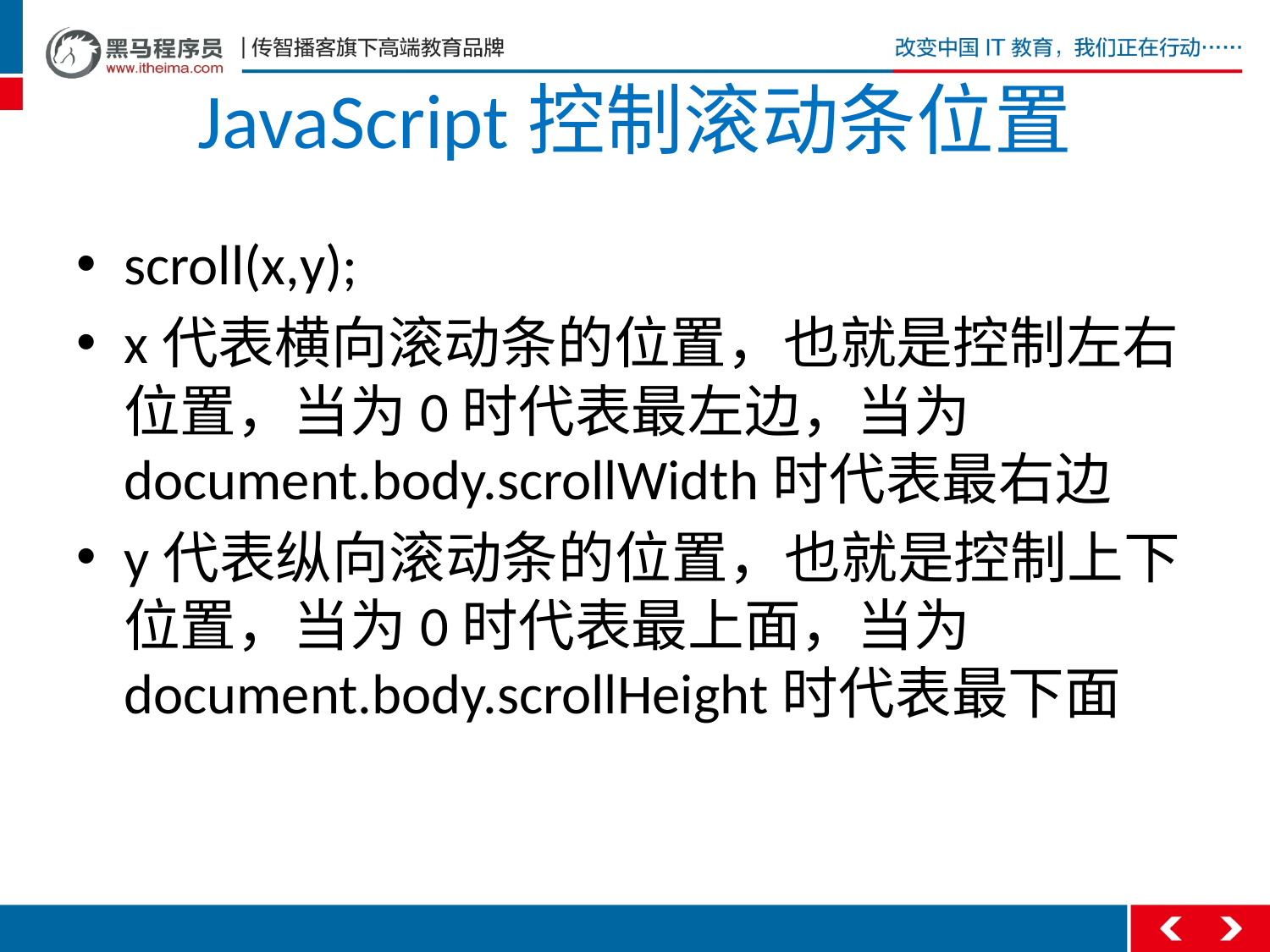

# JavaScript控制滚动条位置
scroll(x,y);
x代表横向滚动条的位置，也就是控制左右位置，当为0时代表最左边，当为document.body.scrollWidth时代表最右边
y代表纵向滚动条的位置，也就是控制上下位置，当为0时代表最上面，当为document.body.scrollHeight时代表最下面